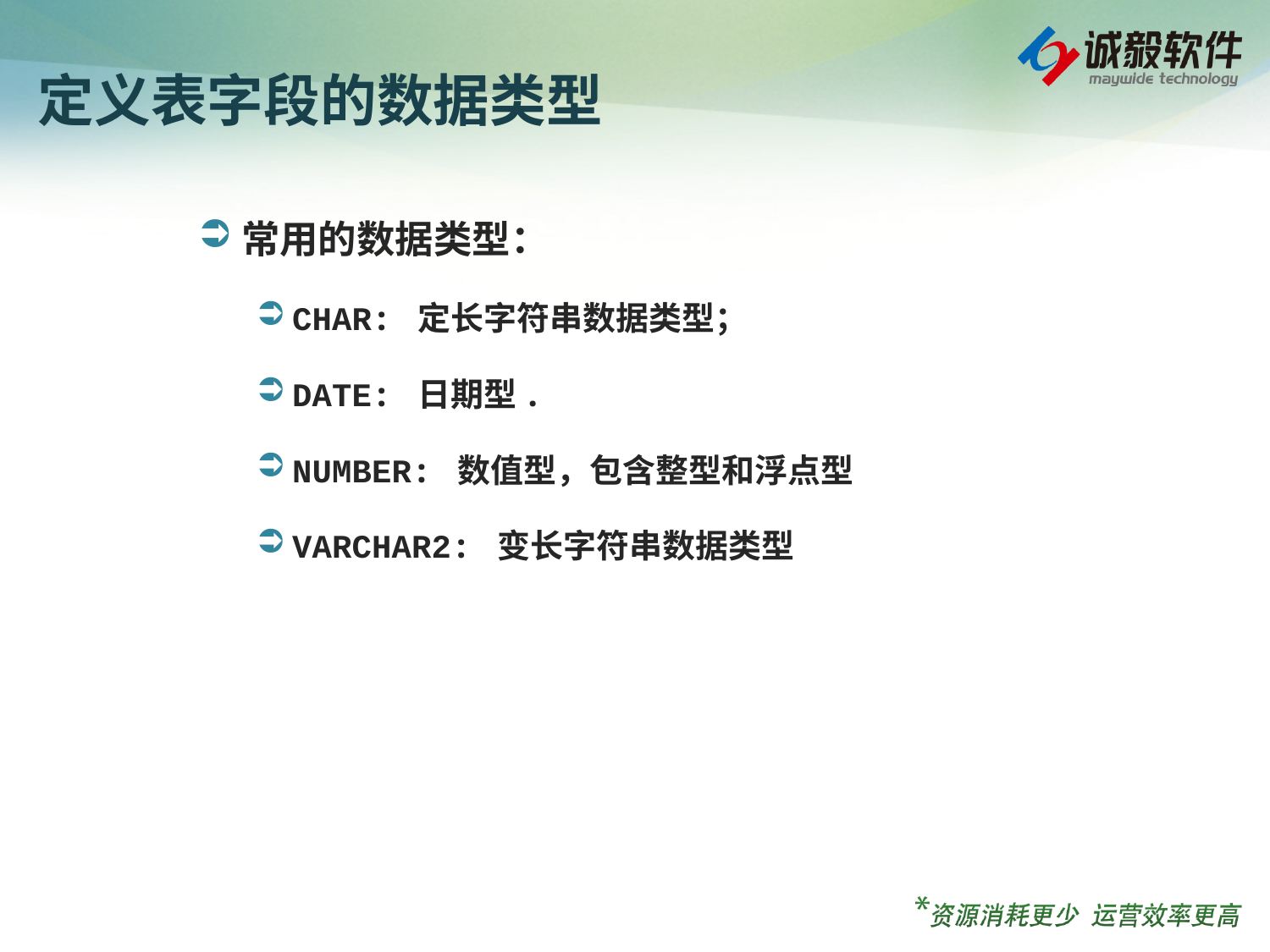

# 定义表字段的数据类型
常用的数据类型：
CHAR: 定长字符串数据类型；
DATE: 日期型.
NUMBER: 数值型，包含整型和浮点型
VARCHAR2: 变长字符串数据类型